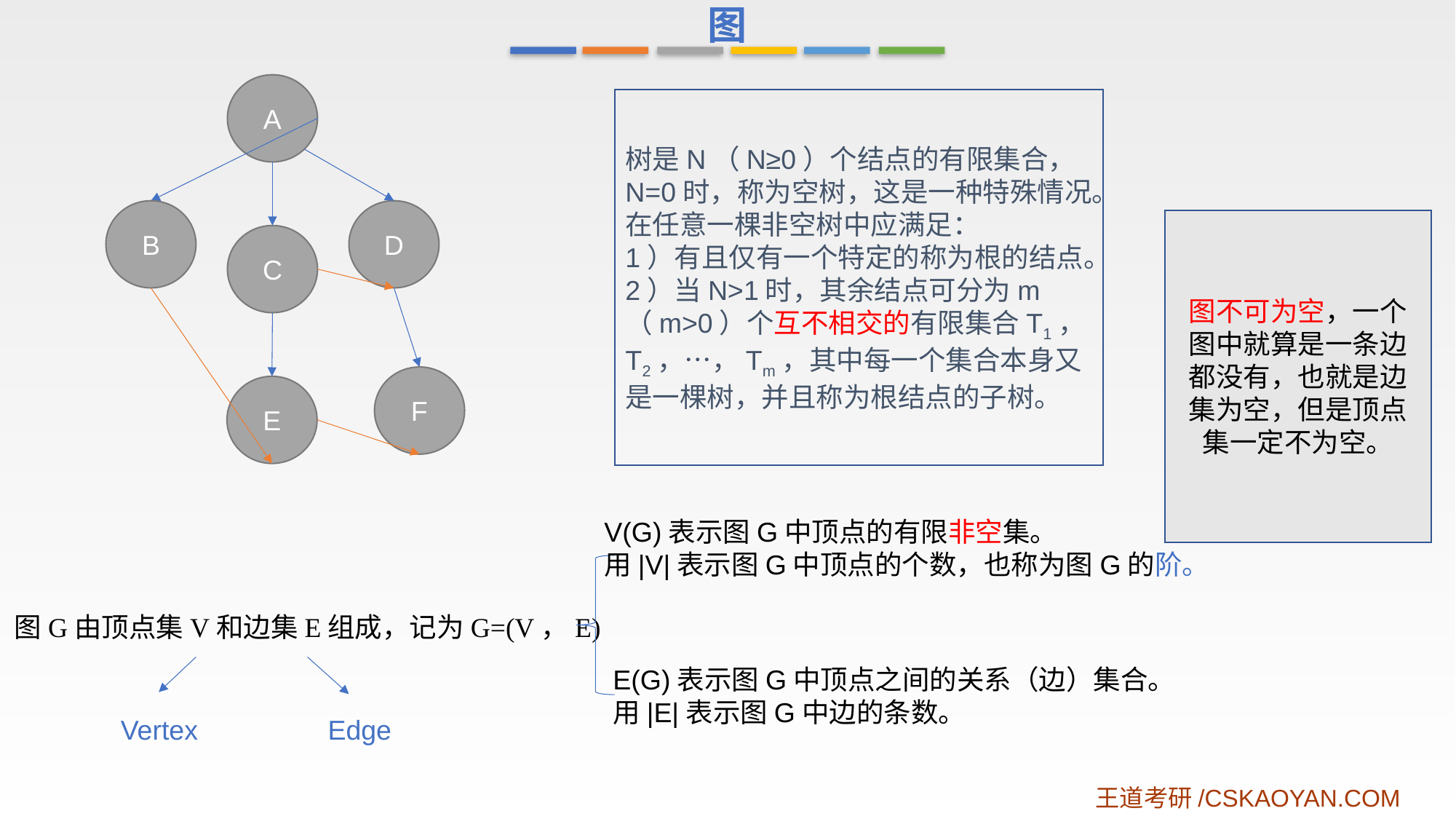

图

A
树是N（N≥0）个结点的有限集合，N=0时，称为空树，这是一种特殊情况。在任意一棵非空树中应满足：
1）有且仅有一个特定的称为根的结点。
2）当N>1时，其余结点可分为m（m>0）个互不相交的有限集合T1，T2，…，Tm，其中每一个集合本身又是一棵树，并且称为根结点的子树。
B
D
图不可为空，一个图中就算是一条边都没有，也就是边集为空，但是顶点集一定不为空。
C
F
E
V(G)表示图G中顶点的有限非空集。
用|V|表示图G中顶点的个数，也称为图G的阶。

图G由顶点集V和边集E组成，记为G=(V，E)
E(G)表示图G中顶点之间的关系（边）集合。
用|E|表示图G中边的条数。
Vertex
Edge
王道考研/CSKAOYAN.COM